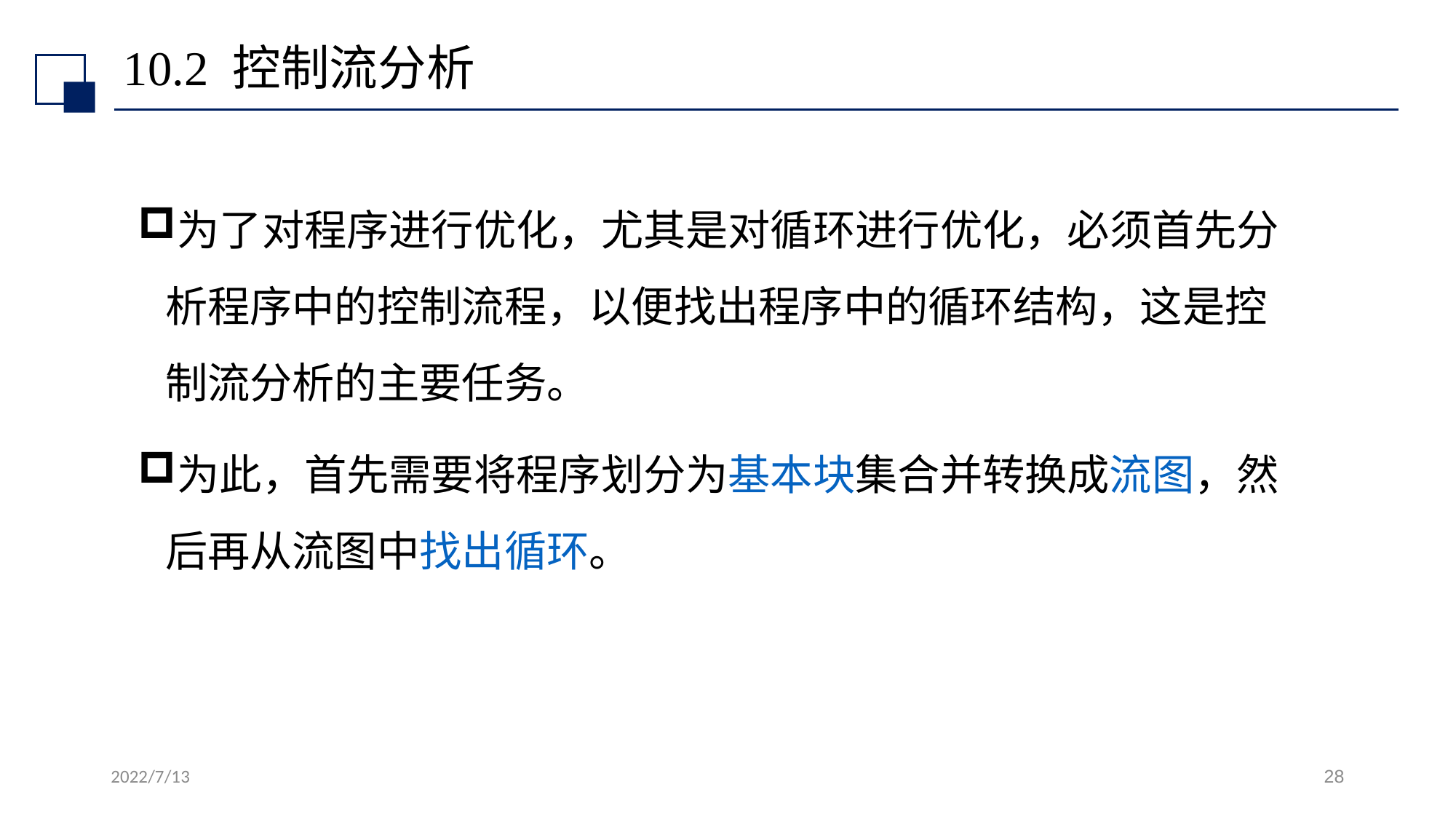

# 10.2 控制流分析
为了对程序进行优化，尤其是对循环进行优化，必须首先分析程序中的控制流程，以便找出程序中的循环结构，这是控制流分析的主要任务。
为此，首先需要将程序划分为基本块集合并转换成流图，然后再从流图中找出循环。
2022/7/13
28